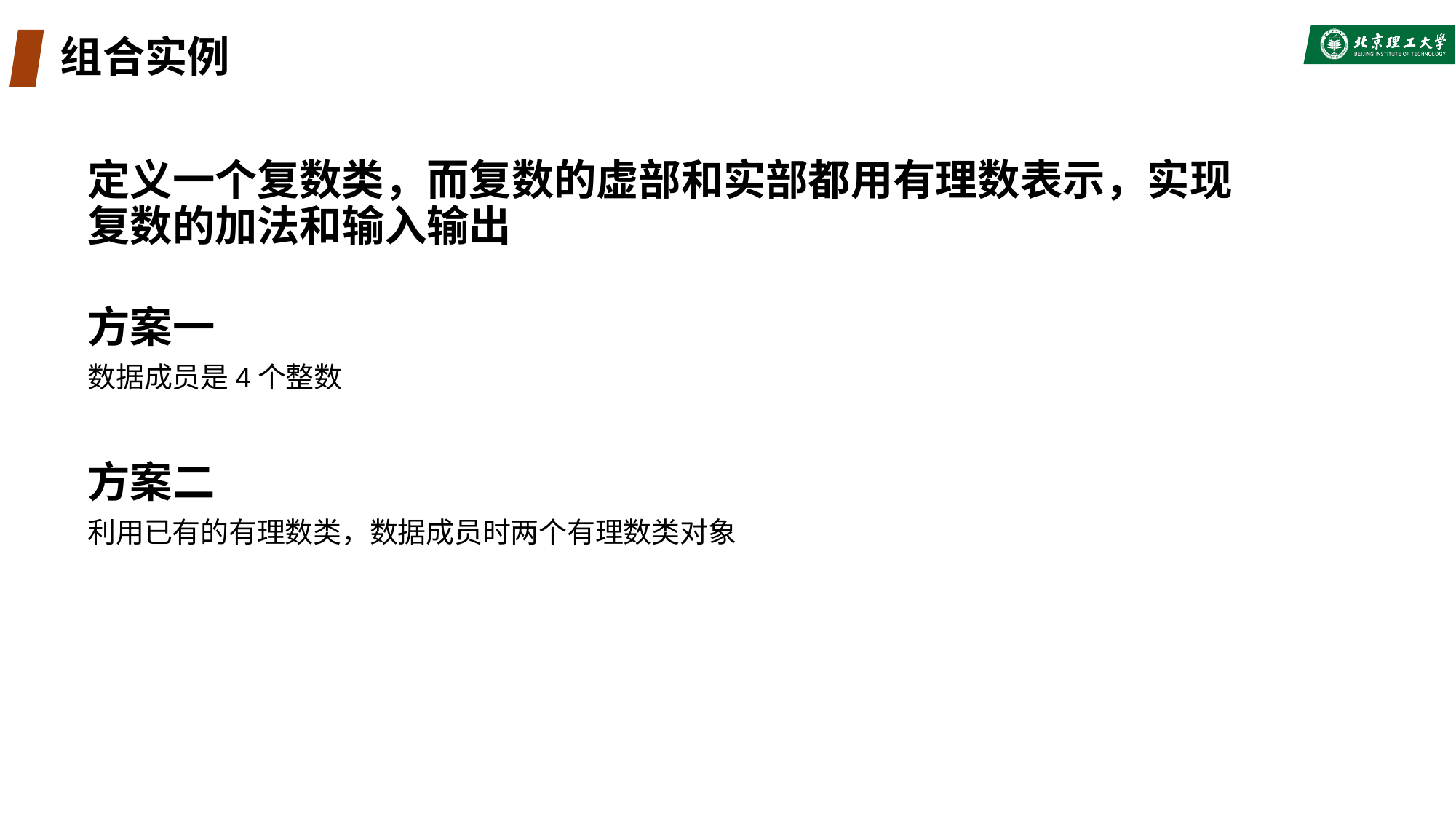

# 组合实例
定义一个复数类，而复数的虚部和实部都用有理数表示，实现复数的加法和输入输出
方案一
数据成员是4个整数
方案二
利用已有的有理数类，数据成员时两个有理数类对象